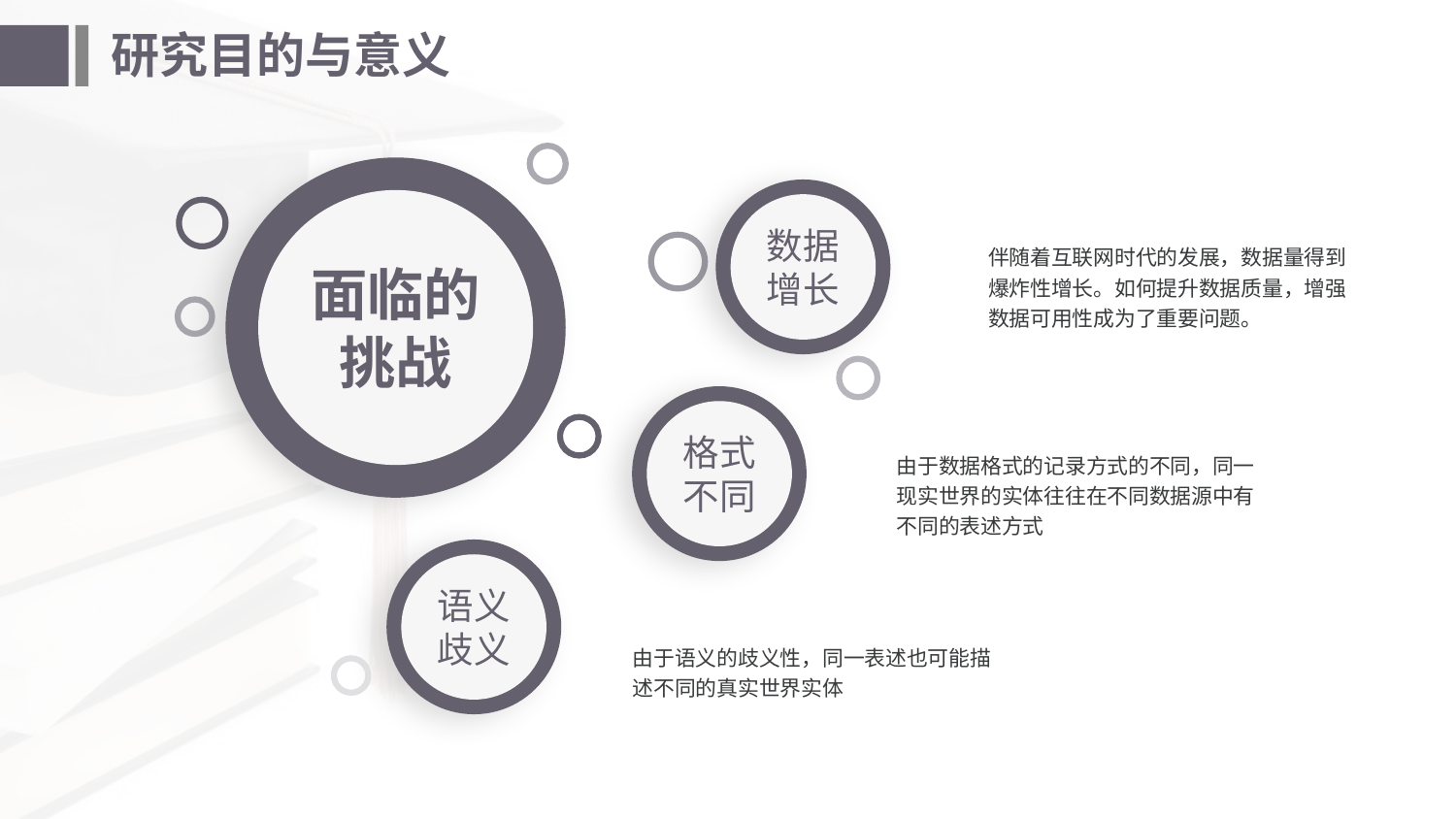

# 研究目的与意义

数据增长
面临的挑战

伴随着互联网时代的发展，数据量得到爆炸性增长。如何提升数据质量，增强数据可用性成为了重要问题。

格式不同

由于数据格式的记录方式的不同，同一现实世界的实体往往在不同数据源中有不同的表述方式

语义歧义
由于语义的歧义性，同一表述也可能描述不同的真实世界实体